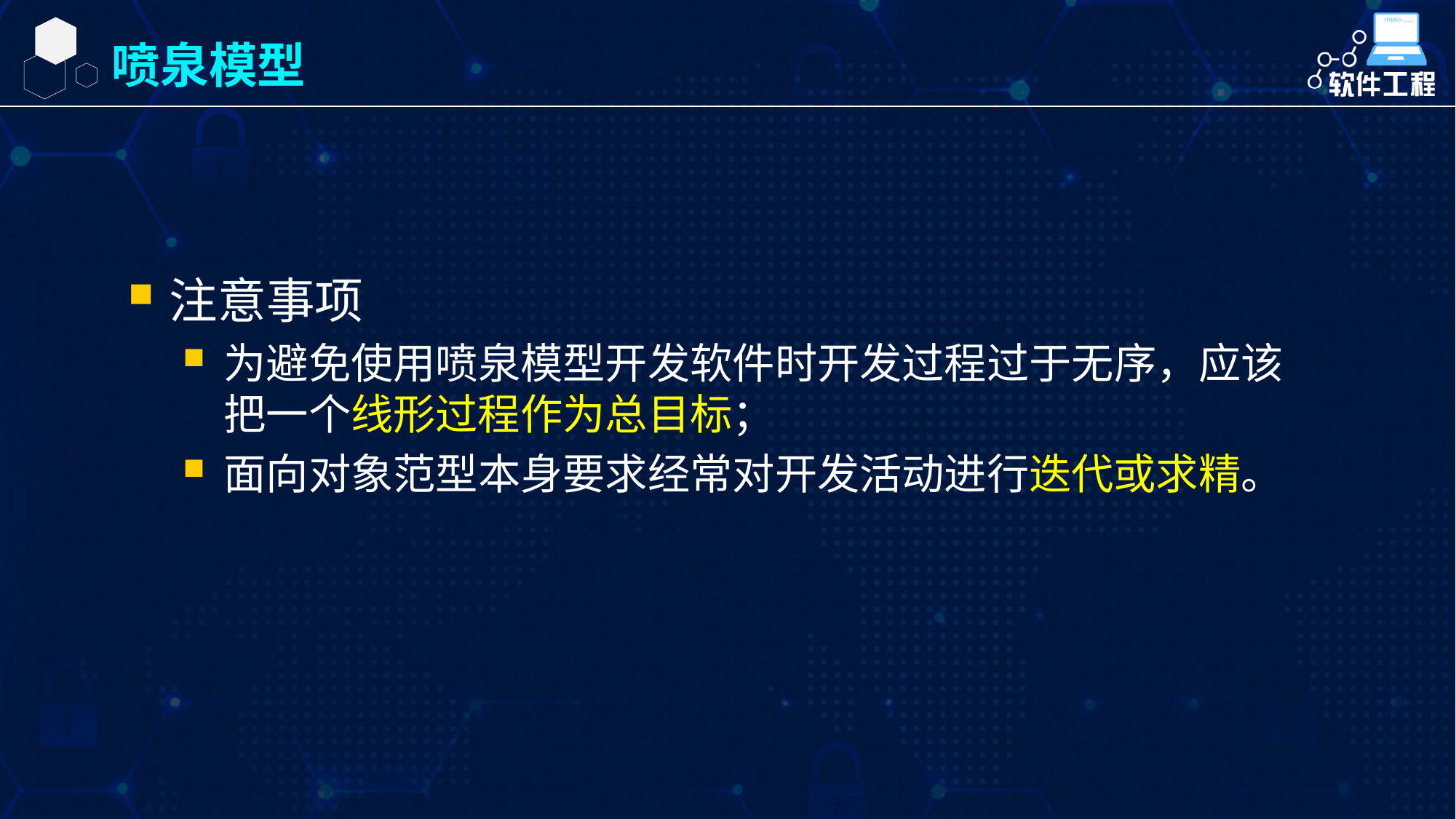

喷泉模型

注意事项
为避免使用喷泉模型开发软件时开发过程过于无序，应该把一个线形过程作为总目标；
面向对象范型本身要求经常对开发活动进行迭代或求精。